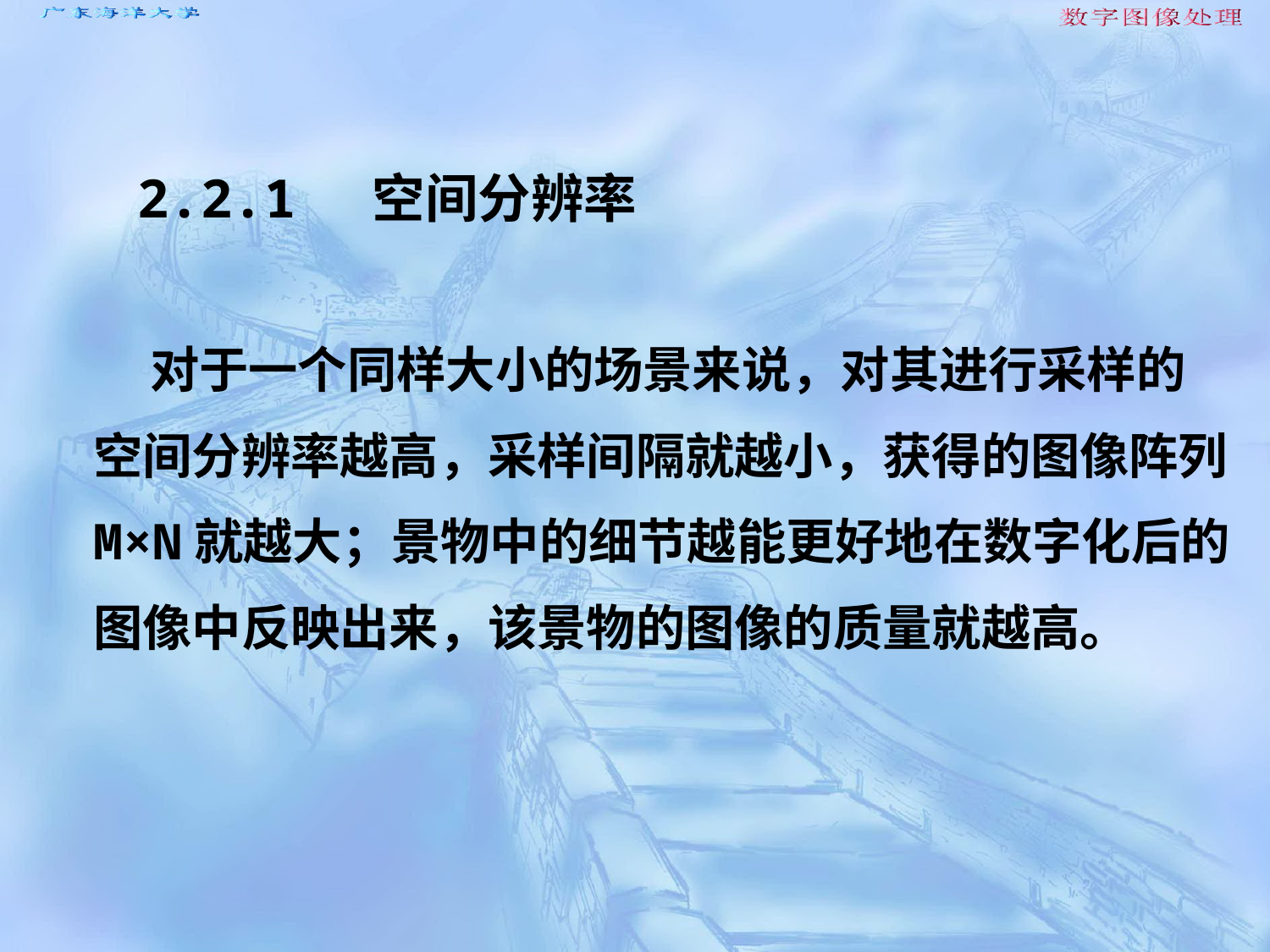

2.2.1  空间分辨率
    对于一个同样大小的场景来说，对其进行采样的空间分辨率越高，采样间隔就越小，获得的图像阵列M×N就越大；景物中的细节越能更好地在数字化后的图像中反映出来，该景物的图像的质量就越高。